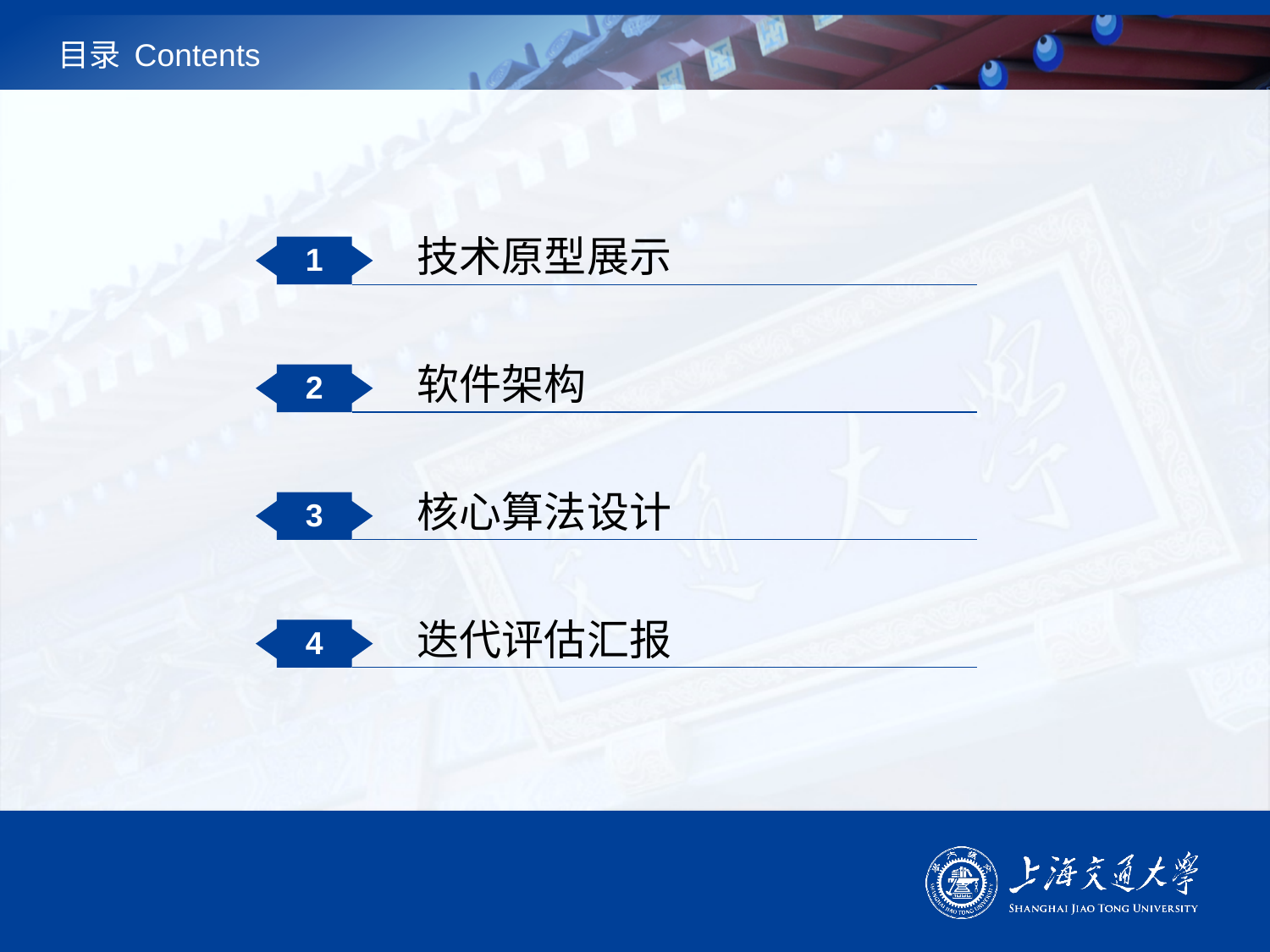

# 目录 Contents
技术原型展示
1

软件架构
2

核心算法设计
3

迭代评估汇报
4